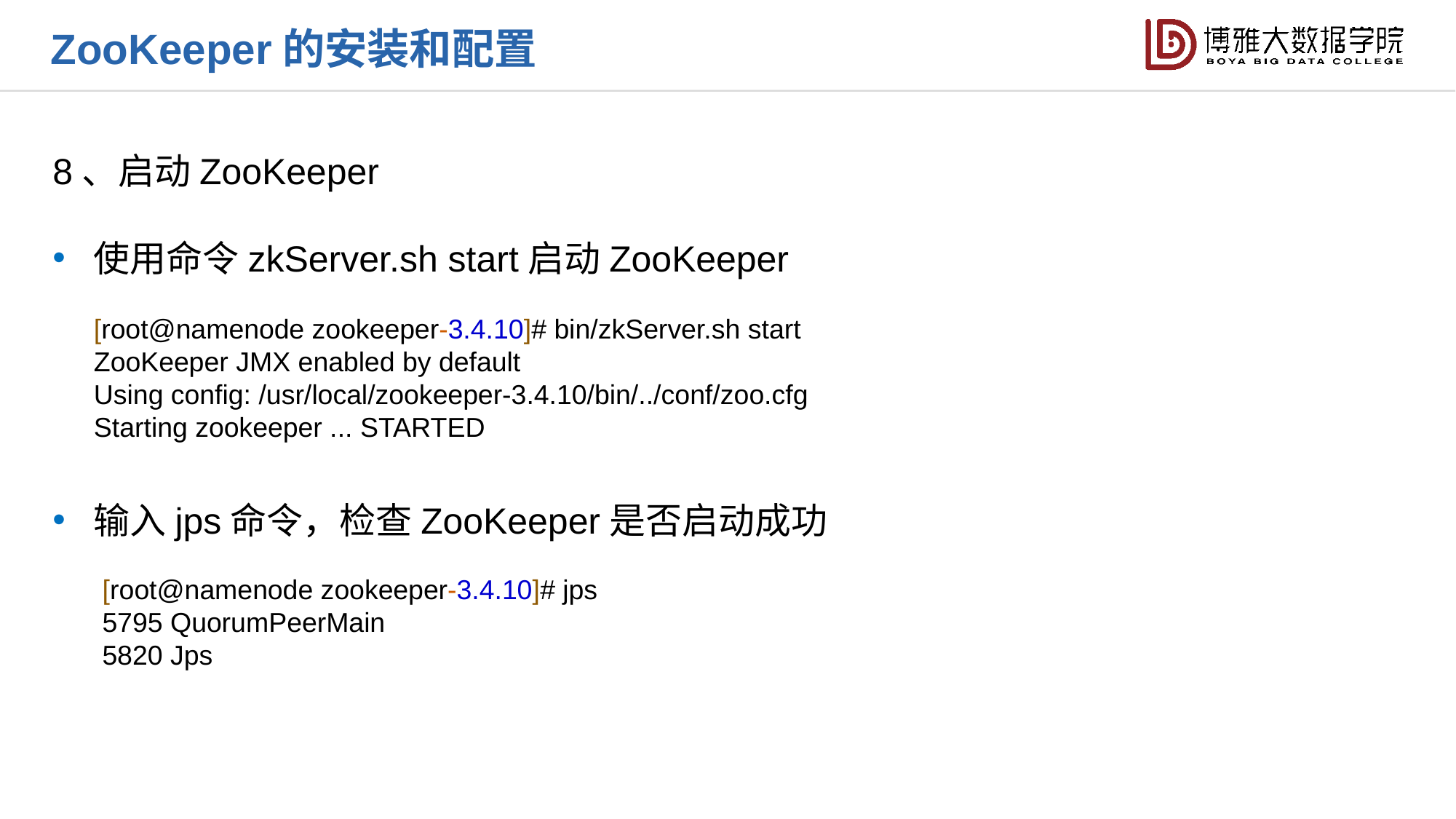

ZooKeeper的安装和配置
8、启动ZooKeeper

使用命令zkServer.sh start启动ZooKeeper

输入jps命令，检查ZooKeeper是否启动成功

[root@namenode zookeeper-3.4.10]# bin/zkServer.sh start
ZooKeeper JMX enabled by default
Using config: /usr/local/zookeeper-3.4.10/bin/../conf/zoo.cfg
Starting zookeeper ... STARTED
[root@namenode zookeeper-3.4.10]# jps
5795 QuorumPeerMain
5820 Jps